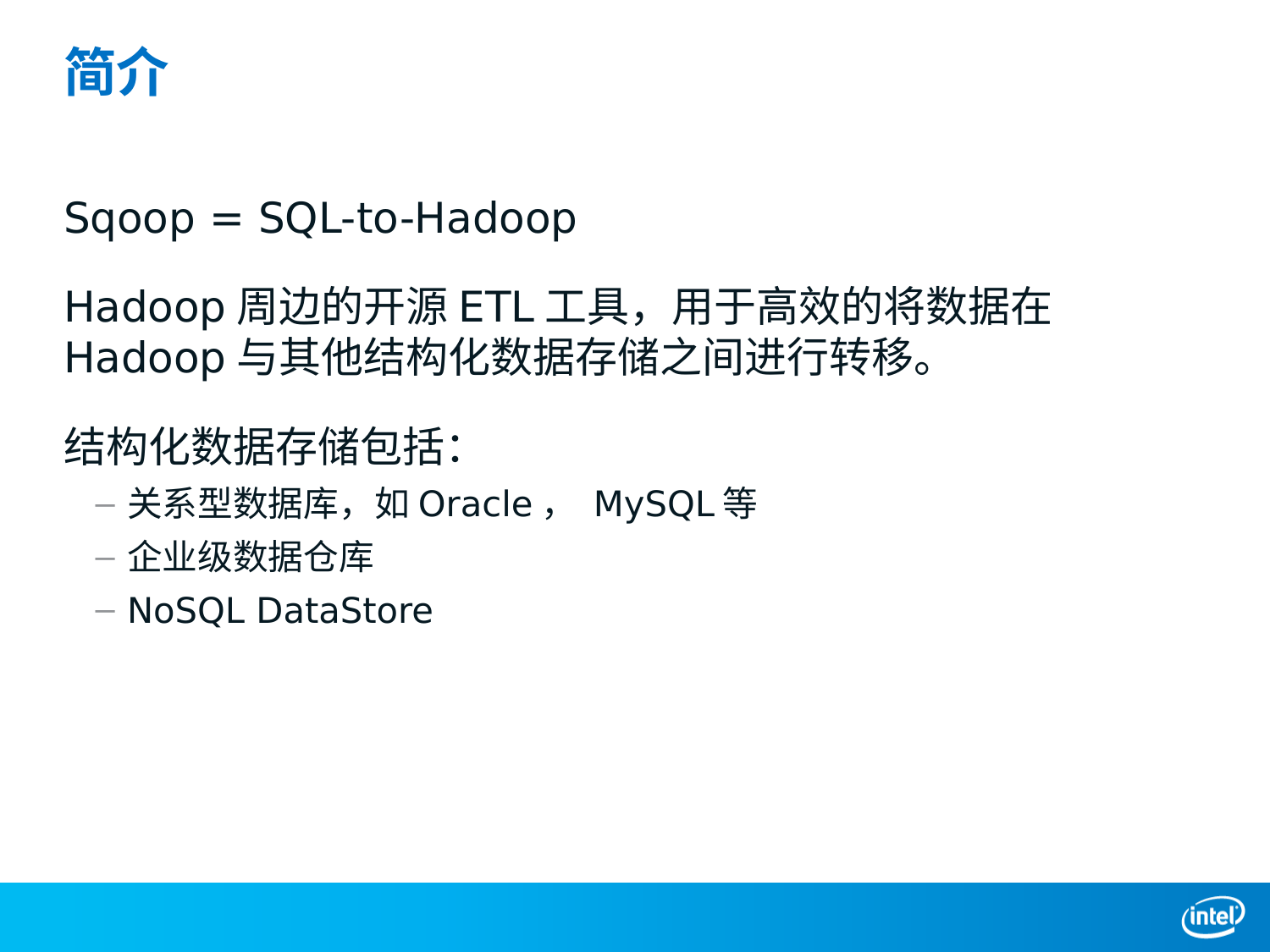

# 简介
Sqoop = SQL-to-Hadoop
Hadoop周边的开源ETL工具，用于高效的将数据在Hadoop与其他结构化数据存储之间进行转移。
结构化数据存储包括：
关系型数据库，如Oracle， MySQL等
企业级数据仓库
NoSQL DataStore